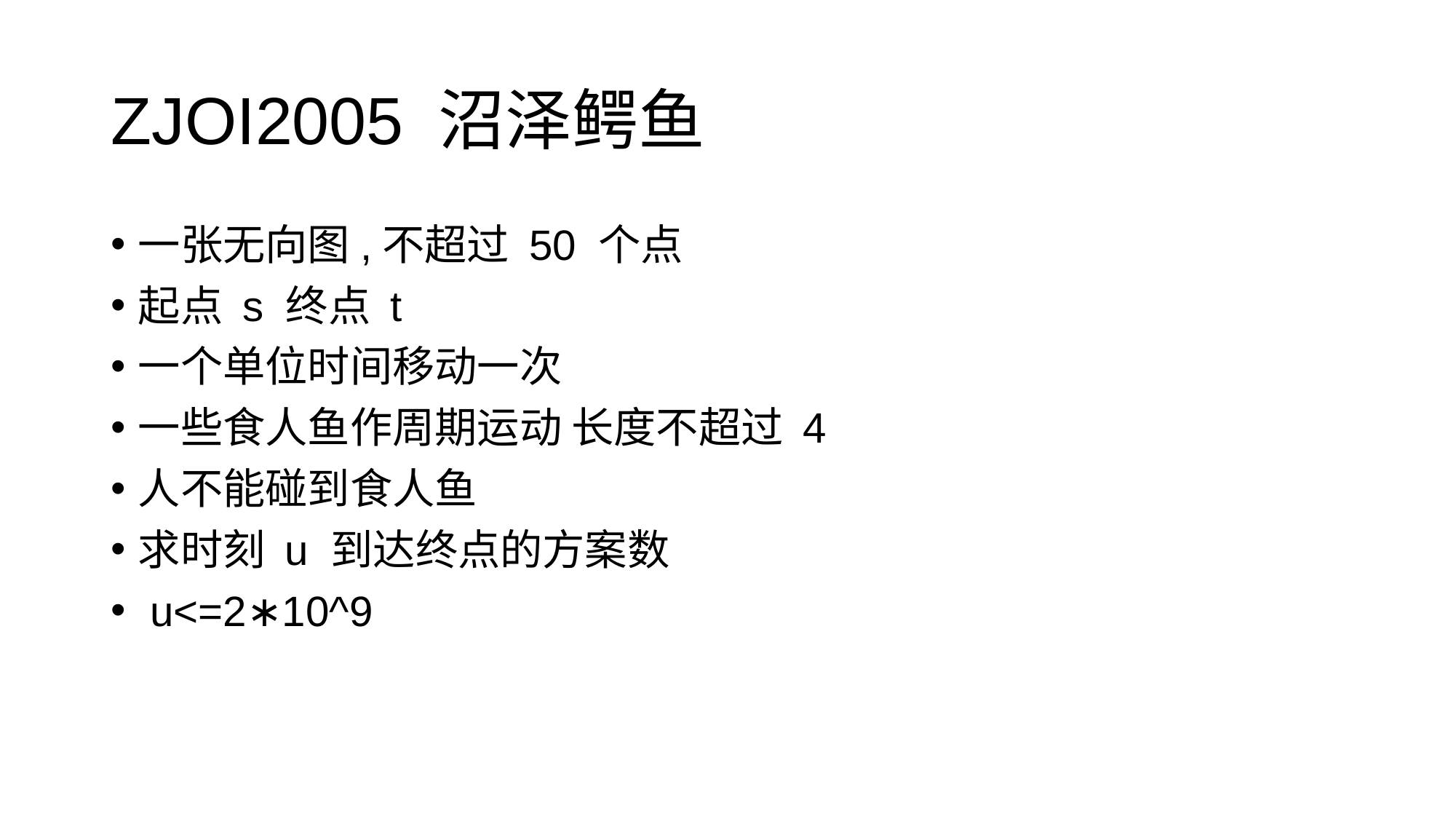

# ZJOI2005 沼泽鳄鱼
一张无向图,不超过 50 个点
起点 s 终点 t
一个单位时间移动一次
一些食人鱼作周期运动 长度不超过 4
人不能碰到食人鱼
求时刻 u 到达终点的方案数
 u<=2∗10^9